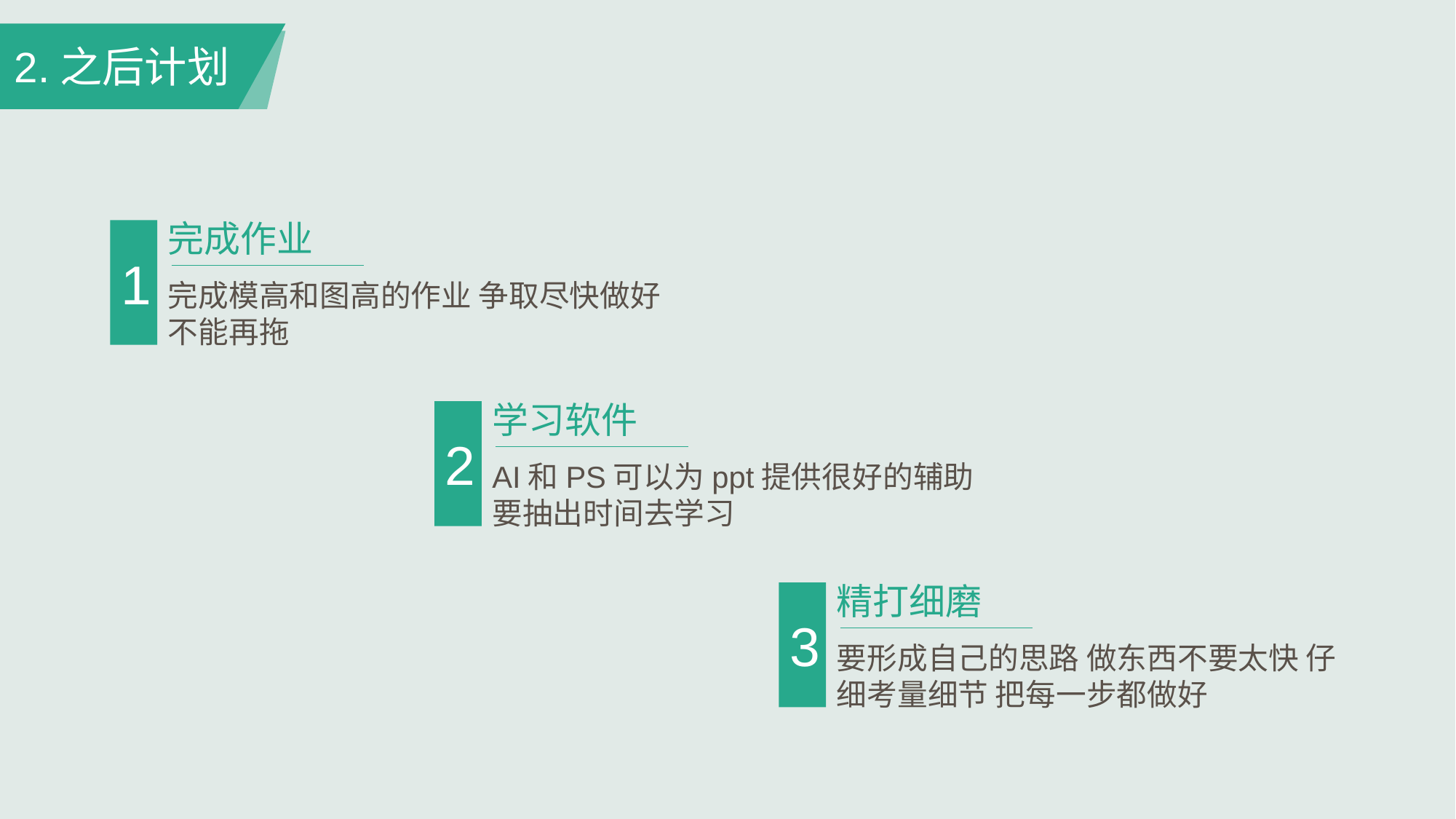

2.之后计划
完成作业
1
完成模高和图高的作业 争取尽快做好 不能再拖
学习软件
2
AI和PS可以为ppt提供很好的辅助 要抽出时间去学习
精打细磨
3
要形成自己的思路 做东西不要太快 仔细考量细节 把每一步都做好